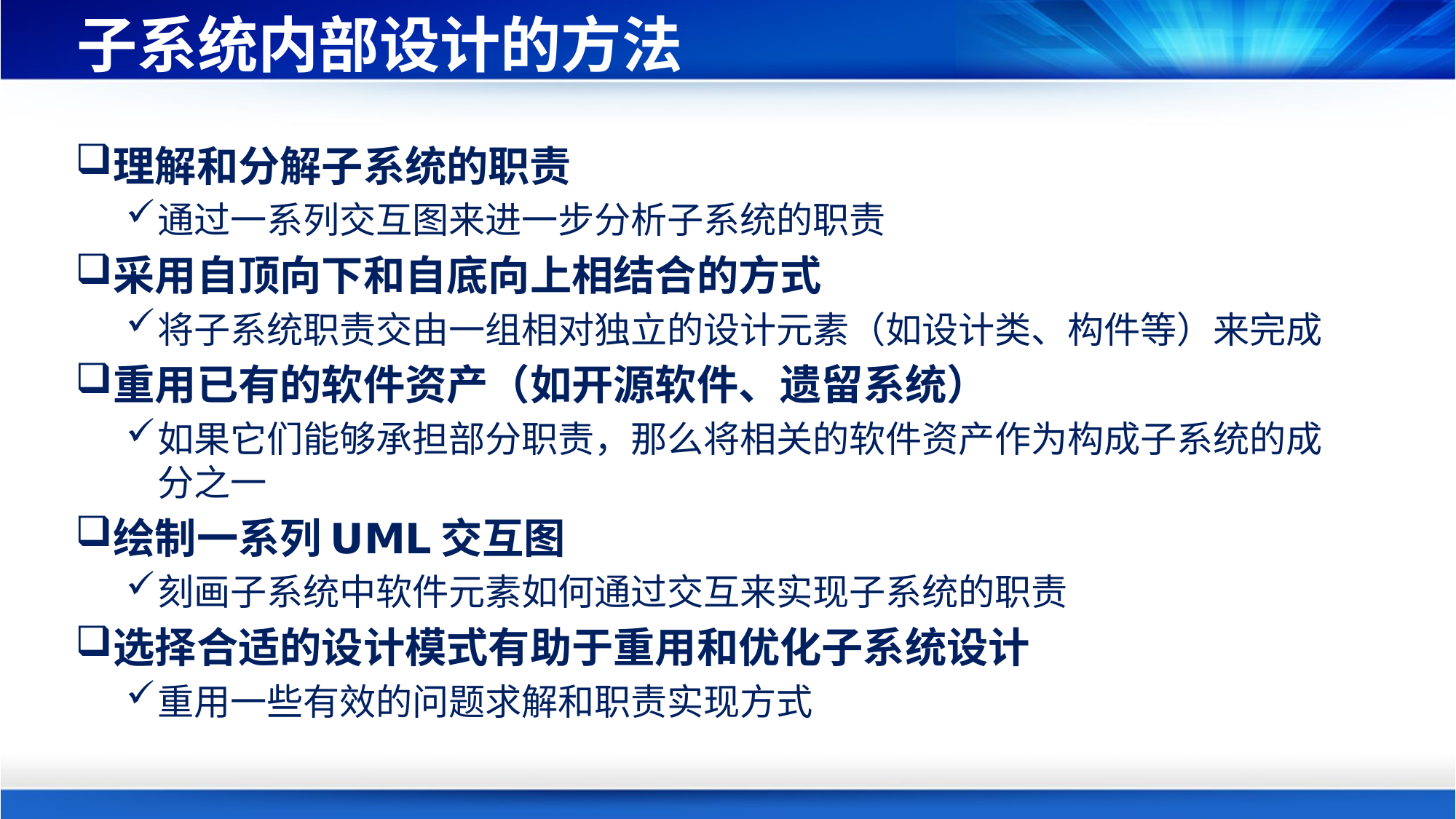

# 子系统内部设计的方法
理解和分解子系统的职责
通过一系列交互图来进一步分析子系统的职责
采用自顶向下和自底向上相结合的方式
将子系统职责交由一组相对独立的设计元素（如设计类、构件等）来完成
重用已有的软件资产（如开源软件、遗留系统）
如果它们能够承担部分职责，那么将相关的软件资产作为构成子系统的成分之一
绘制一系列UML交互图
刻画子系统中软件元素如何通过交互来实现子系统的职责
选择合适的设计模式有助于重用和优化子系统设计
重用一些有效的问题求解和职责实现方式